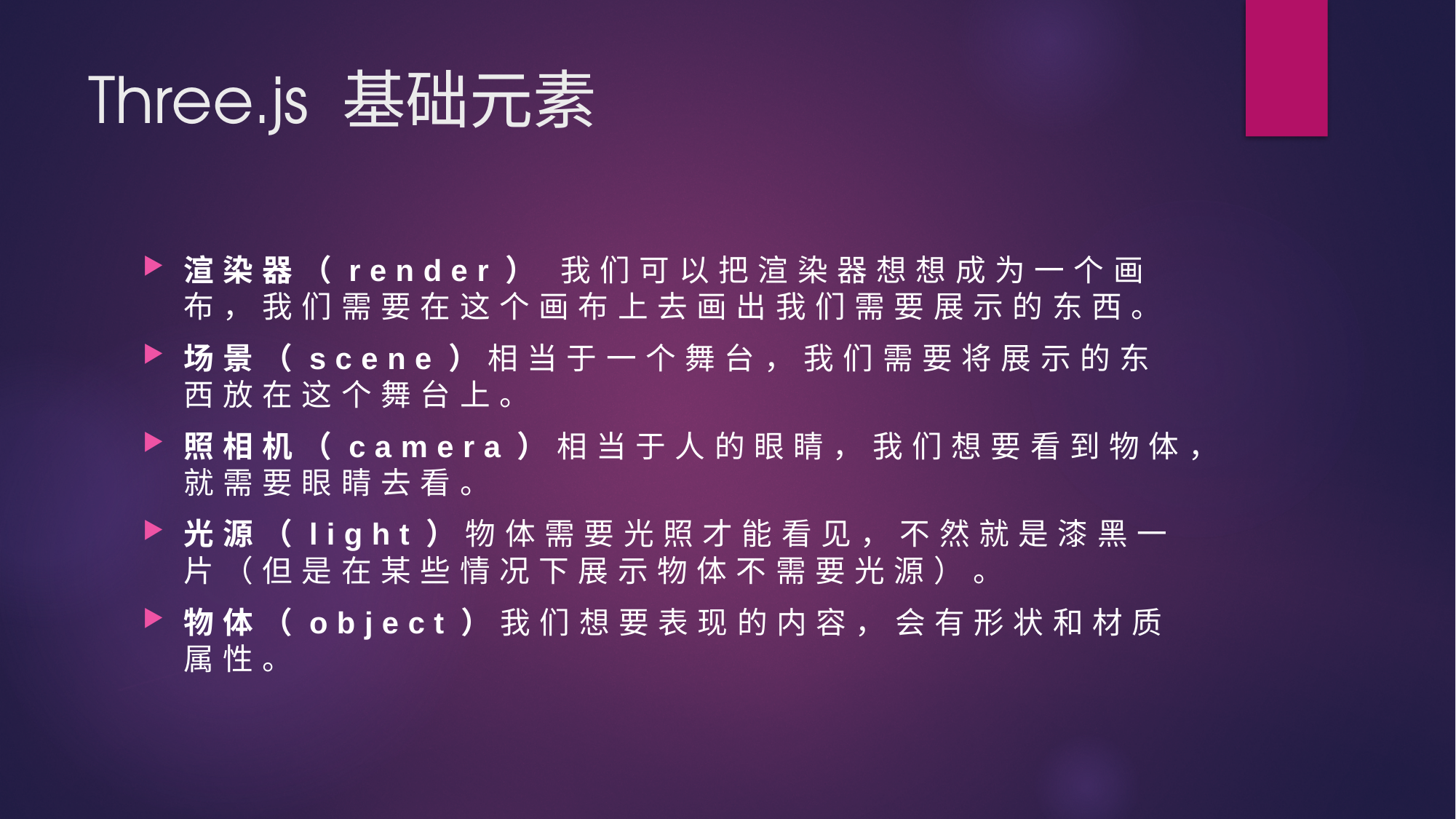

# Three.js 基础元素
渲染器（render） 我们可以把渲染器想想成为一个画布，我们需要在这个画布上去画出我们需要展示的东西。
场景（scene）相当于一个舞台，我们需要将展示的东西放在这个舞台上。
照相机（camera）相当于人的眼睛，我们想要看到物体，就需要眼睛去看。
光源（light）物体需要光照才能看见，不然就是漆黑一片（但是在某些情况下展示物体不需要光源）。
物体（object）我们想要表现的内容，会有形状和材质属性。